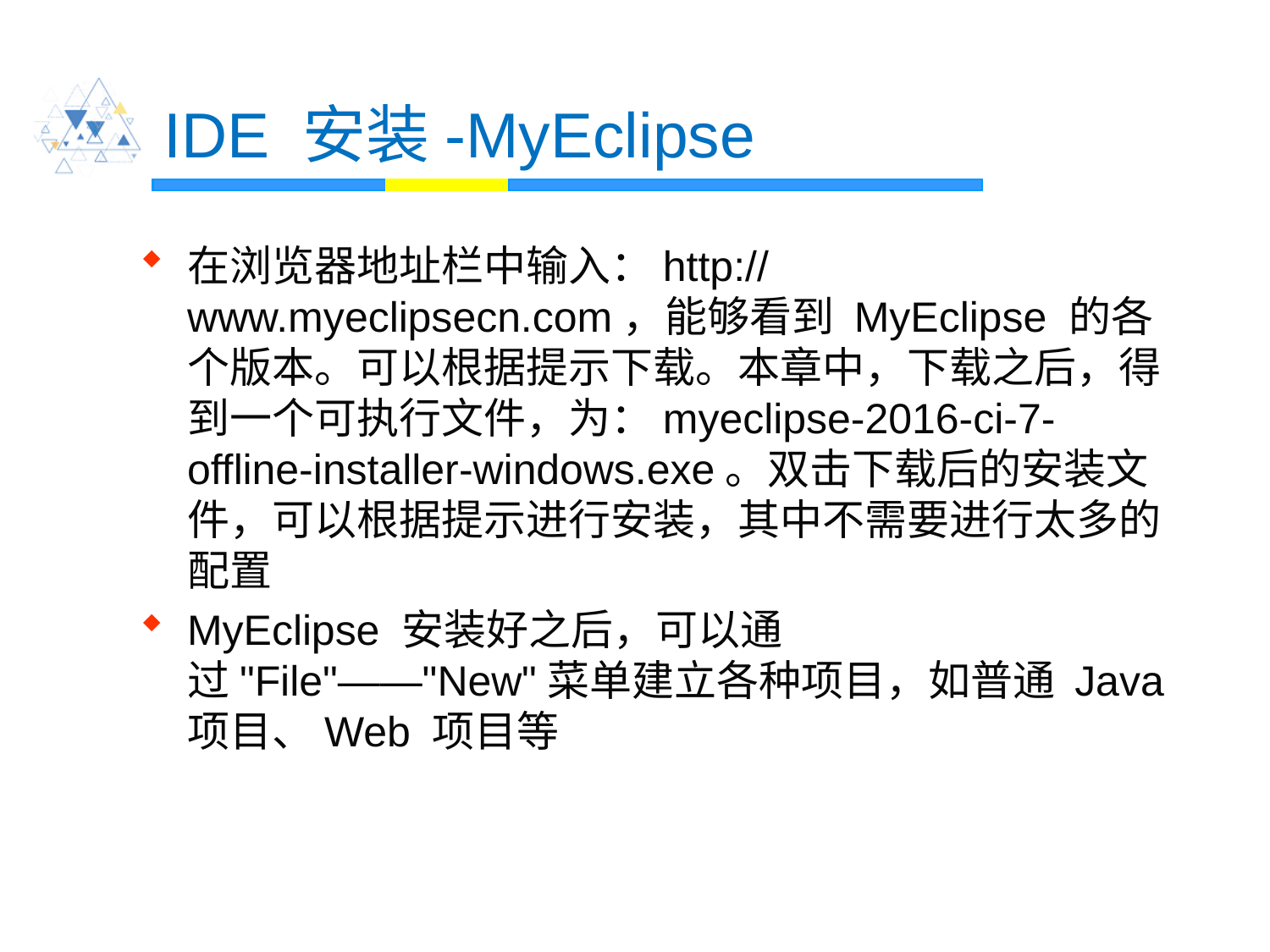

# IDE 安装-MyEclipse
在浏览器地址栏中输入：http://www.myeclipsecn.com，能够看到 MyEclipse 的各个版本。可以根据提示下载。本章中，下载之后，得到一个可执行文件，为：myeclipse-2016-ci-7-offline-installer-windows.exe。双击下载后的安装文件，可以根据提示进行安装，其中不需要进行太多的配置
MyEclipse 安装好之后，可以通过"File"——"New"菜单建立各种项目，如普通 Java 项目、Web 项目等